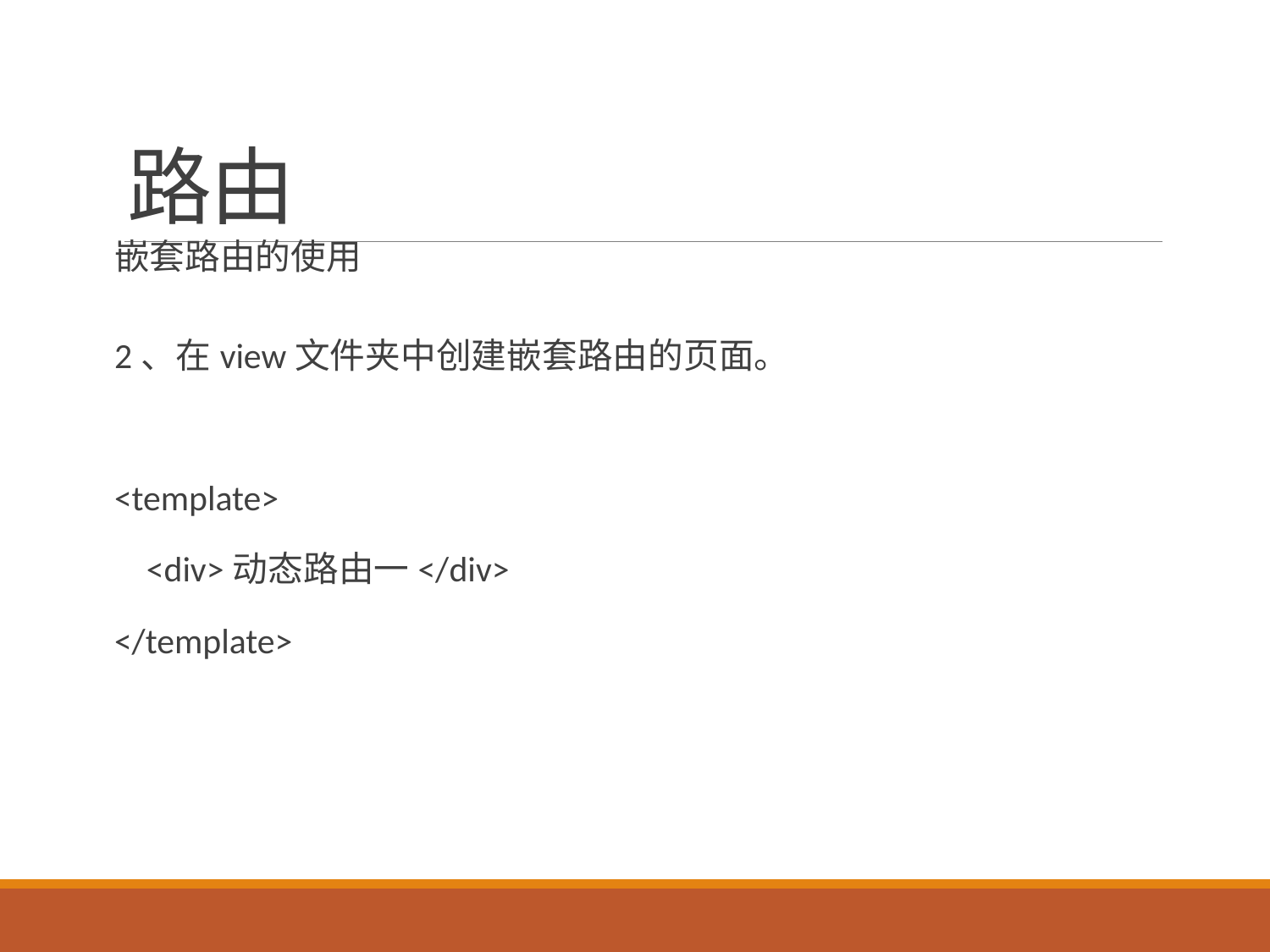

# 路由
嵌套路由的使用

2、在view文件夹中创建嵌套路由的页面。

<template>
    <div>动态路由一</div>
</template>